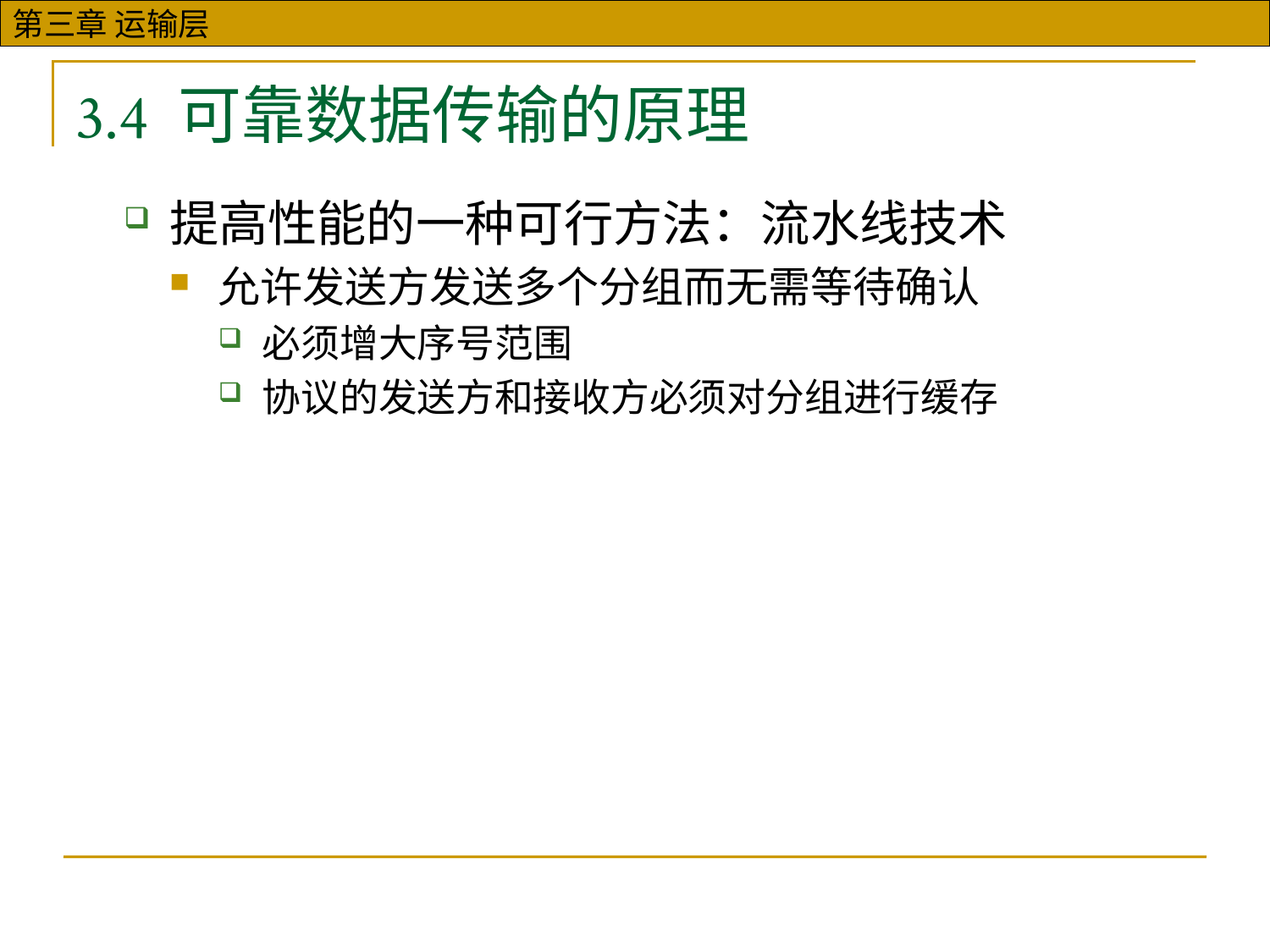

# 3.4 可靠数据传输的原理
提高性能的一种可行方法：流水线技术
允许发送方发送多个分组而无需等待确认
必须增大序号范围
协议的发送方和接收方必须对分组进行缓存
49